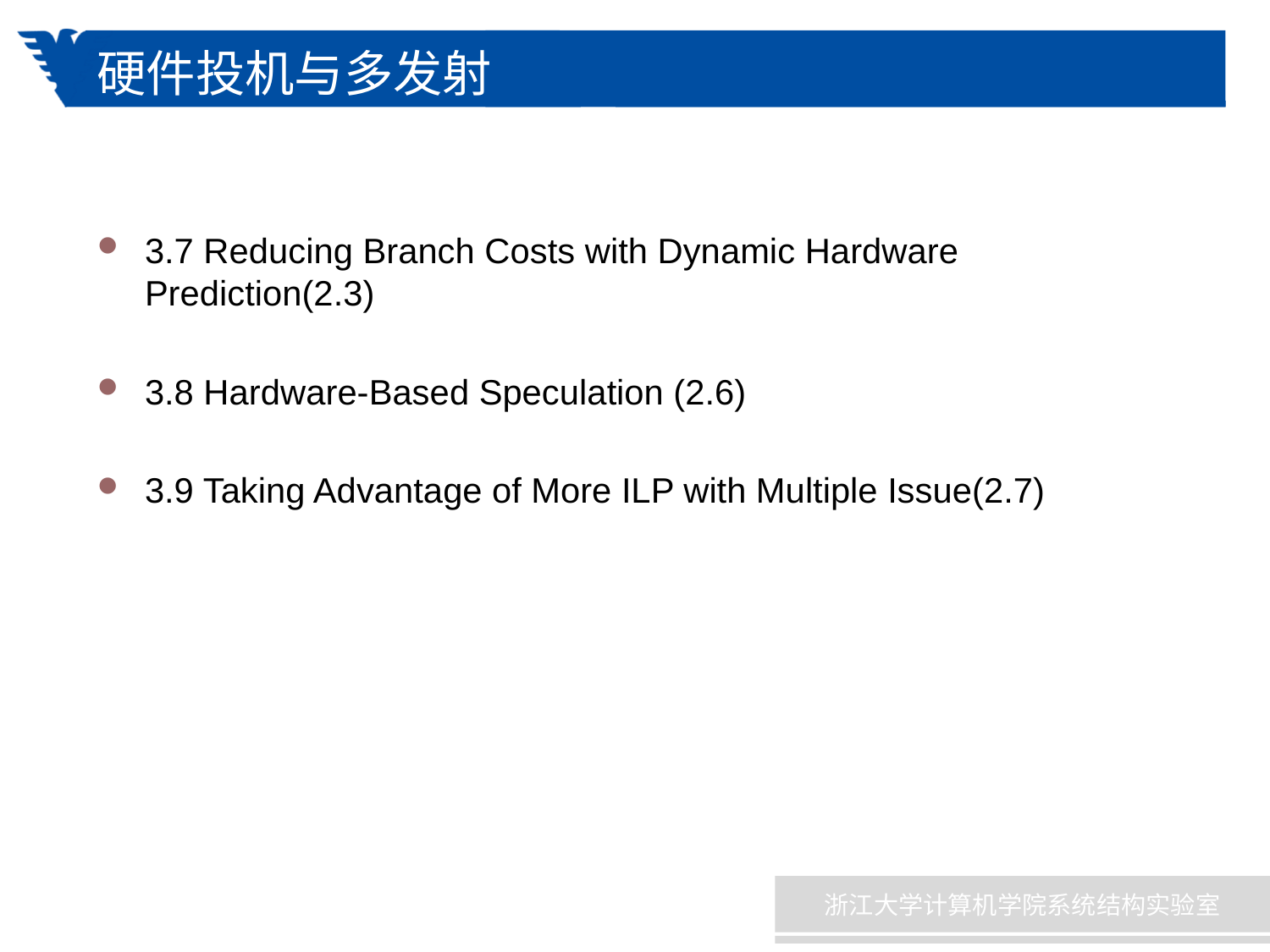

# 硬件投机与多发射
3.7 Reducing Branch Costs with Dynamic Hardware Prediction(2.3)

3.8 Hardware-Based Speculation (2.6)

3.9 Taking Advantage of More ILP with Multiple Issue(2.7)